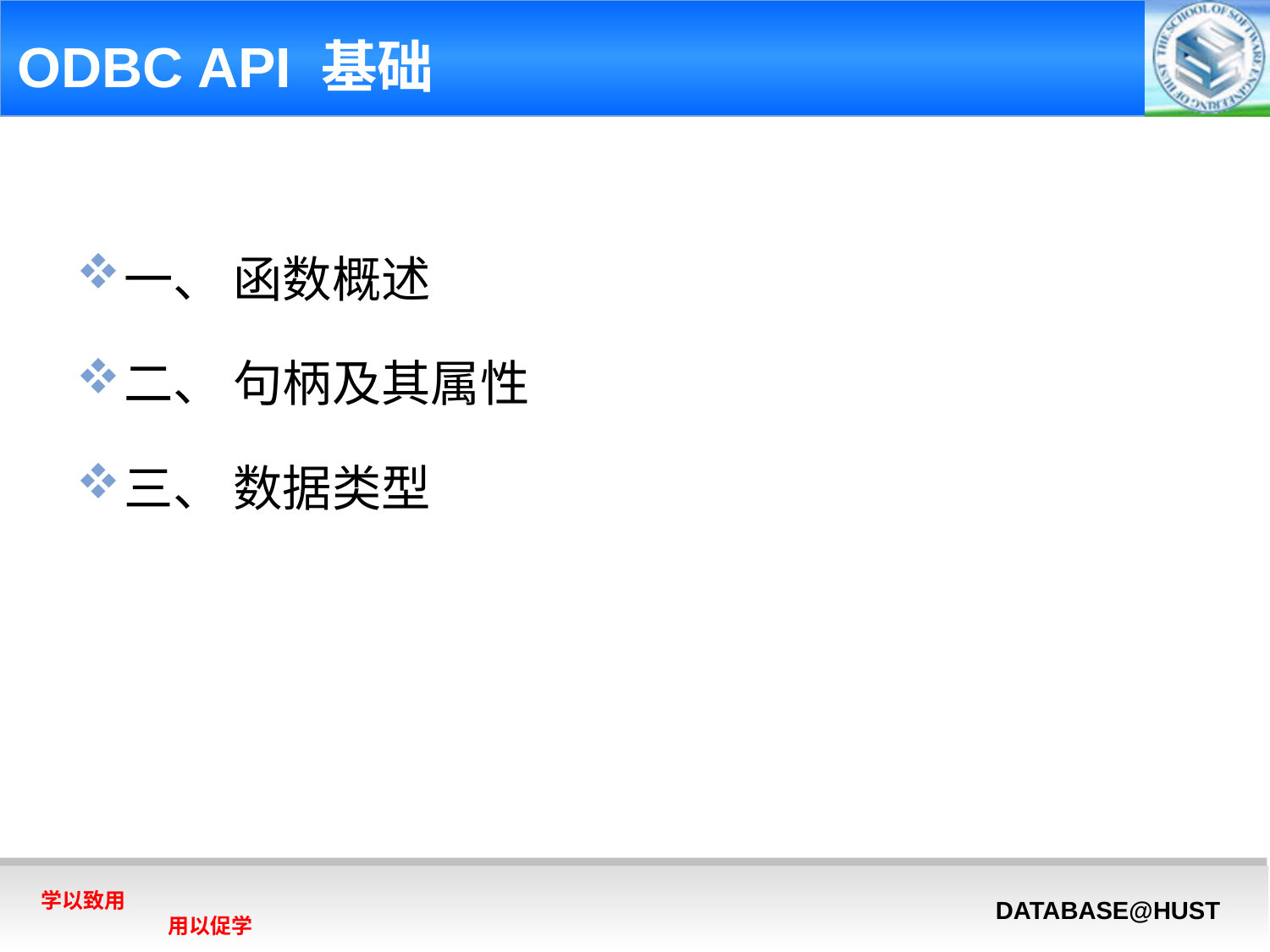

# ODBC API 基础
一、 函数概述
二、 句柄及其属性
三、 数据类型